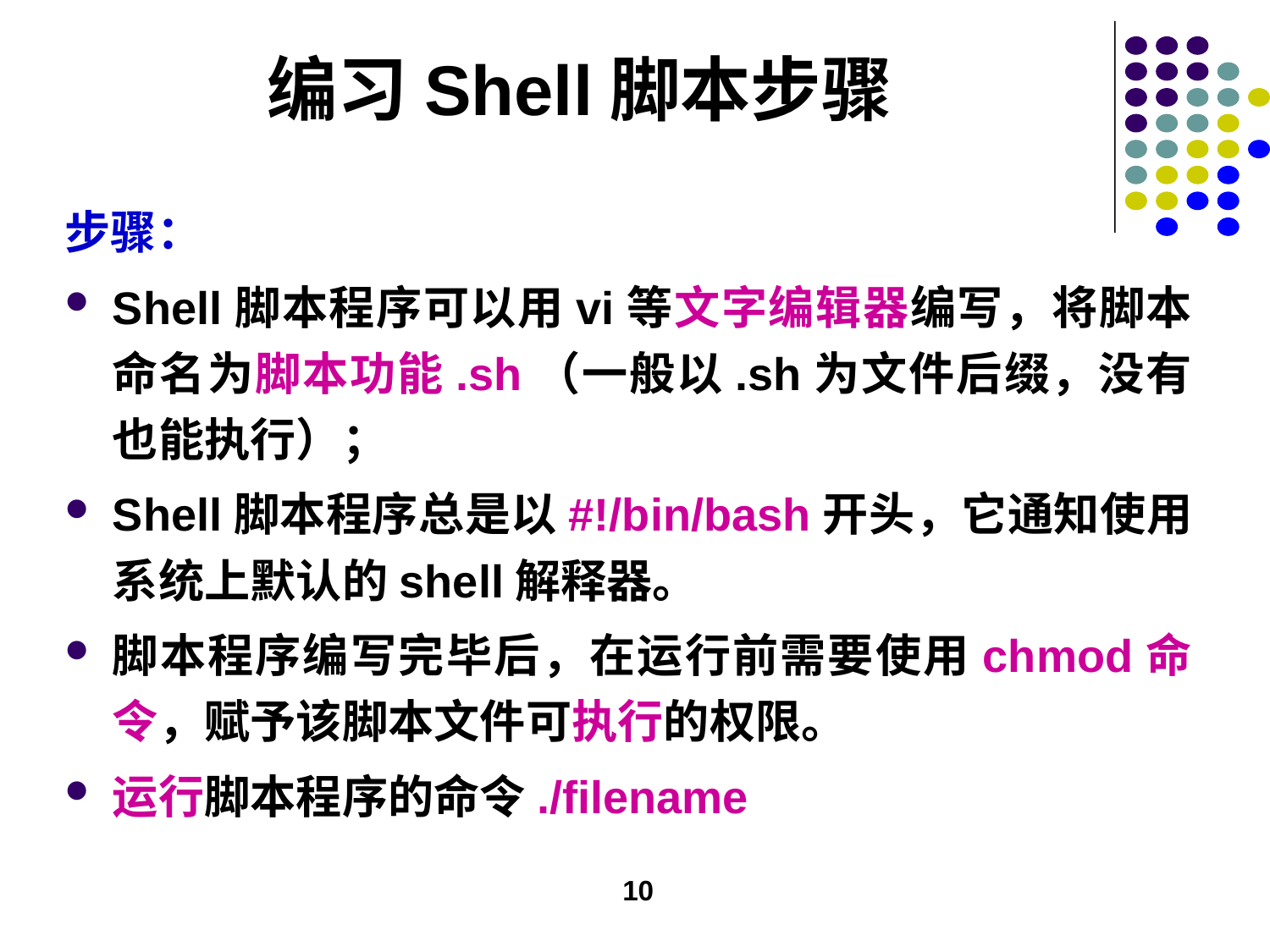

# 编习Shell脚本步骤
步骤：
Shell脚本程序可以用vi等文字编辑器编写，将脚本命名为脚本功能.sh（一般以.sh为文件后缀，没有也能执行）；
Shell脚本程序总是以#!/bin/bash开头，它通知使用系统上默认的shell解释器。
脚本程序编写完毕后，在运行前需要使用chmod命令，赋予该脚本文件可执行的权限。
运行脚本程序的命令./filename
10